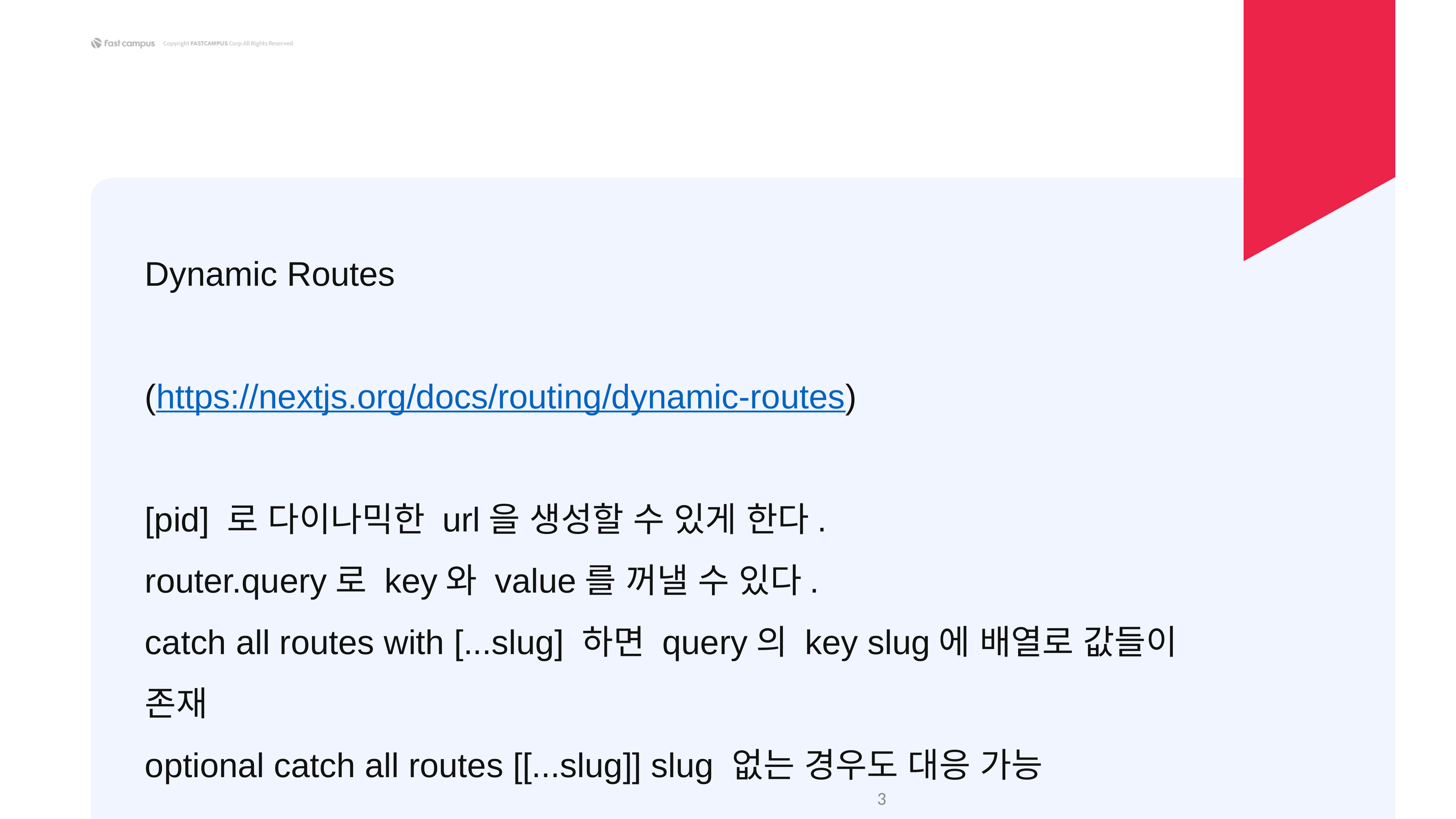

Dynamic Routes

(https://nextjs.org/docs/routing/dynamic-routes)

[pid] 로 다이나믹한 url을 생성할 수 있게 한다.
router.query로 key와 value를 꺼낼 수 있다.
catch all routes with [...slug] 하면 query의 key slug에 배열로 값들이 존재
optional catch all routes [[...slug]] slug 없는 경우도 대응 가능

3